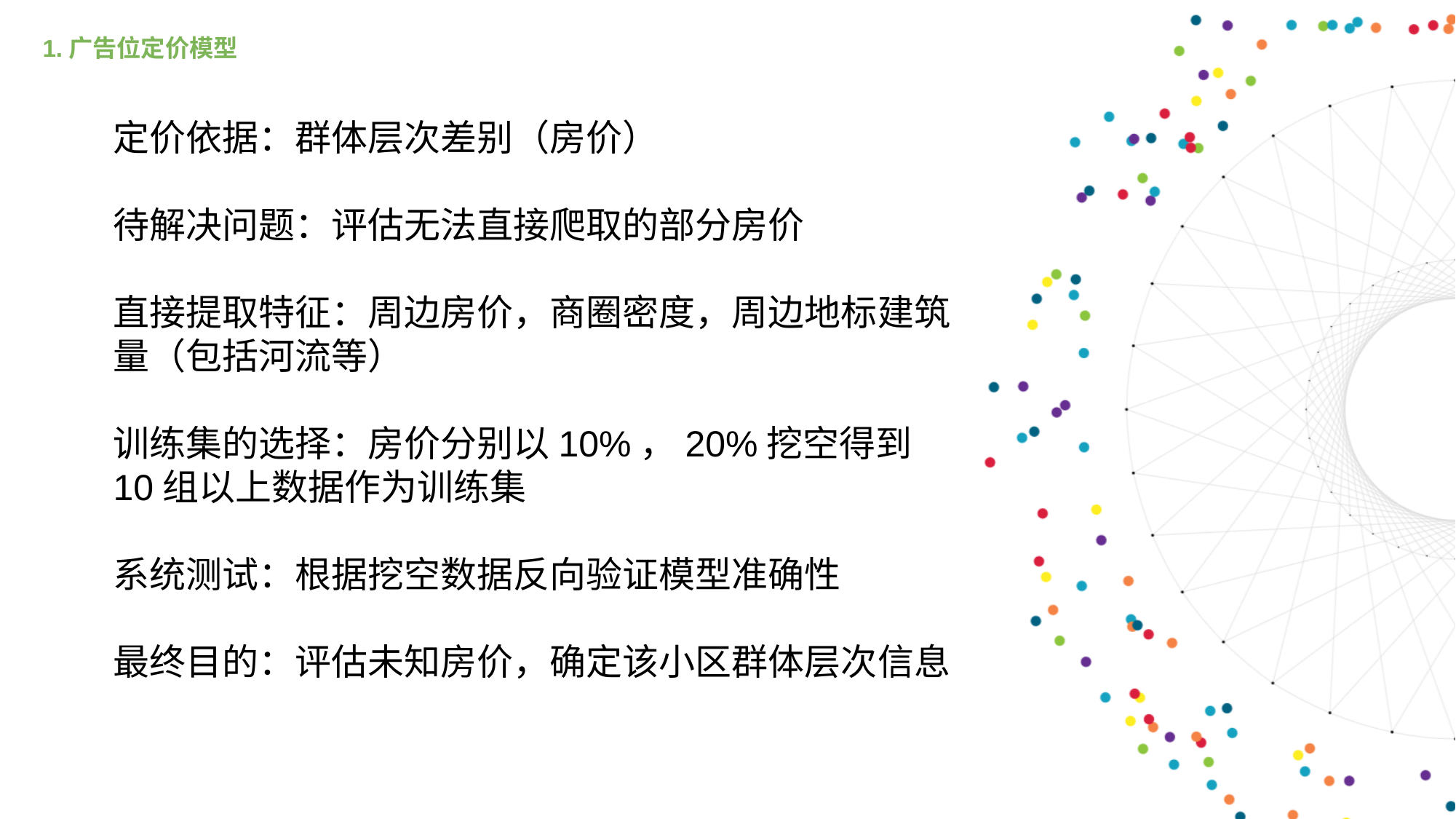

1.广告位定价模型

定价依据：群体层次差别（房价）

待解决问题：评估无法直接爬取的部分房价

直接提取特征：周边房价，商圈密度，周边地标建筑量（包括河流等）

训练集的选择：房价分别以10%，20%挖空得到10组以上数据作为训练集

系统测试：根据挖空数据反向验证模型准确性

最终目的：评估未知房价，确定该小区群体层次信息